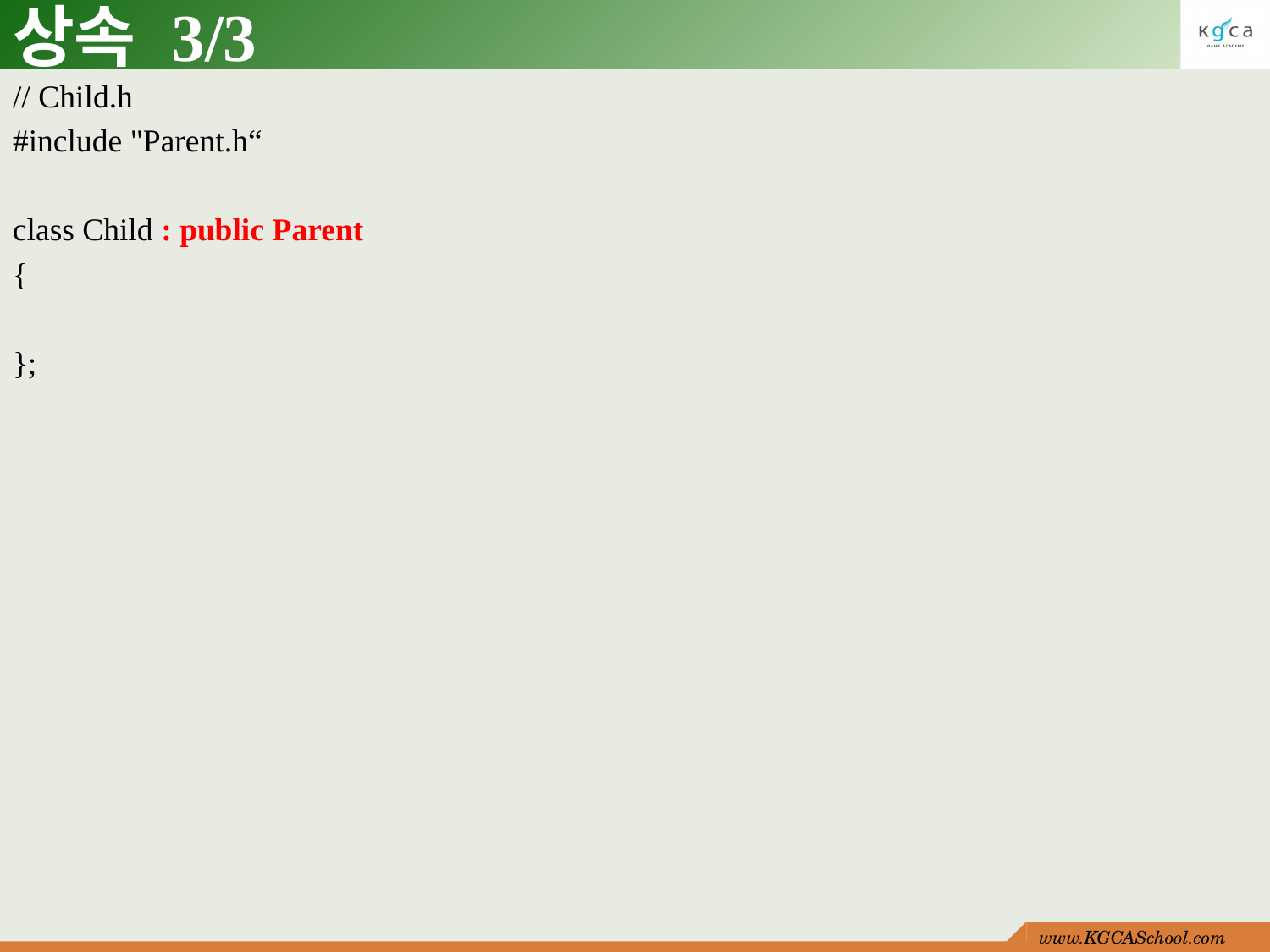

# 상속 3/3
// Child.h
#include "Parent.h“

class Child : public Parent
{

};